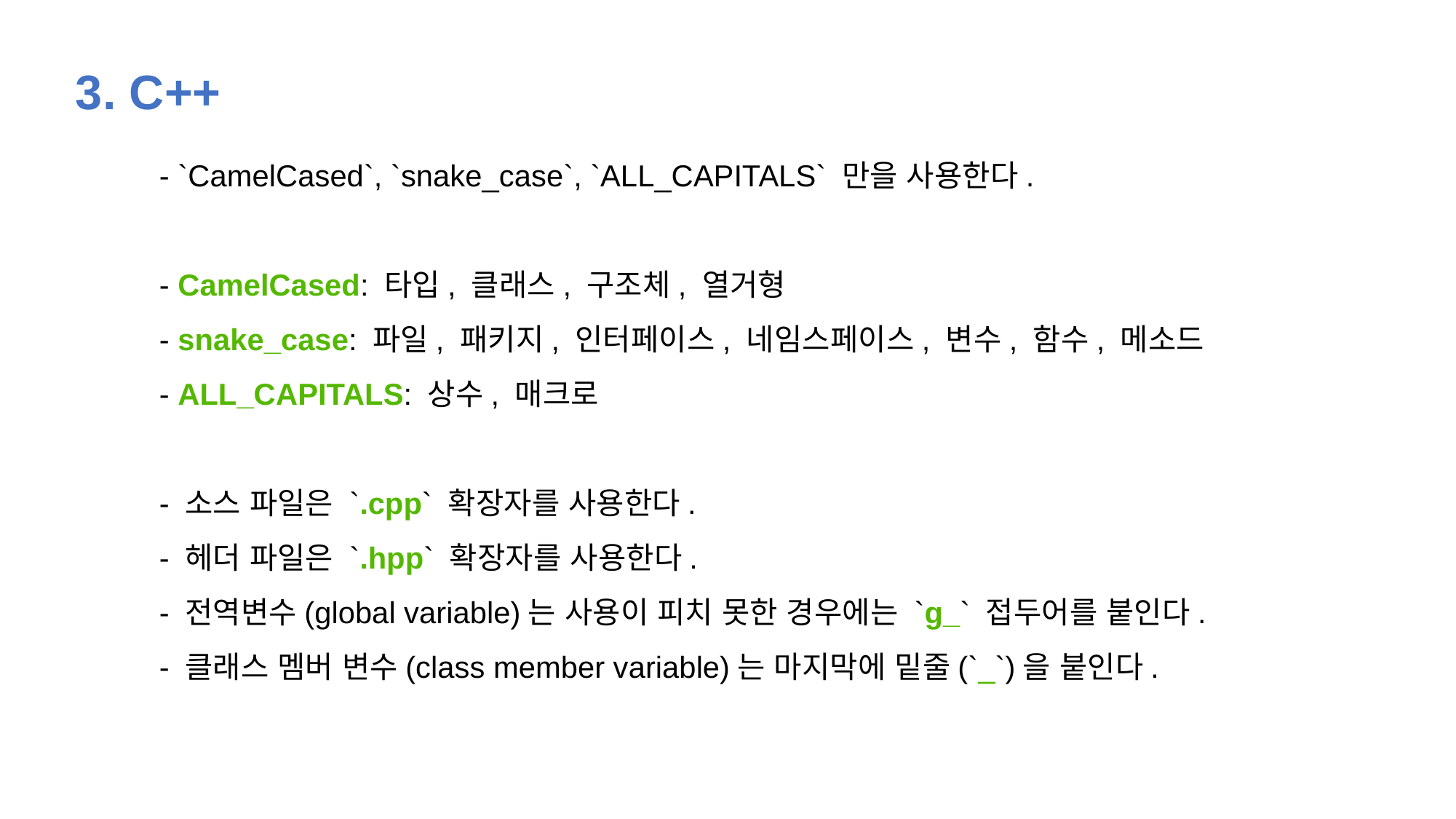

3. C++
- `CamelCased`, `snake_case`, `ALL_CAPITALS` 만을 사용한다.
​
- CamelCased: 타입, 클래스, 구조체, 열거형
- snake_case: 파일, 패키지, 인터페이스, 네임스페이스, 변수, 함수, 메소드
- ALL_CAPITALS: 상수, 매크로
​
- 소스 파일은 `​.cpp` 확장자를 사용한다.
- 헤더 파일은 `​.hpp` 확장자를 사용한다.
- 전역변수(global variable)는 사용이 피치 못한 경우에는 `g_` 접두어를 붙인다.
- 클래스 멤버 변수(class member variable)는 마지막에 밑줄(`_`)을 붙인다.